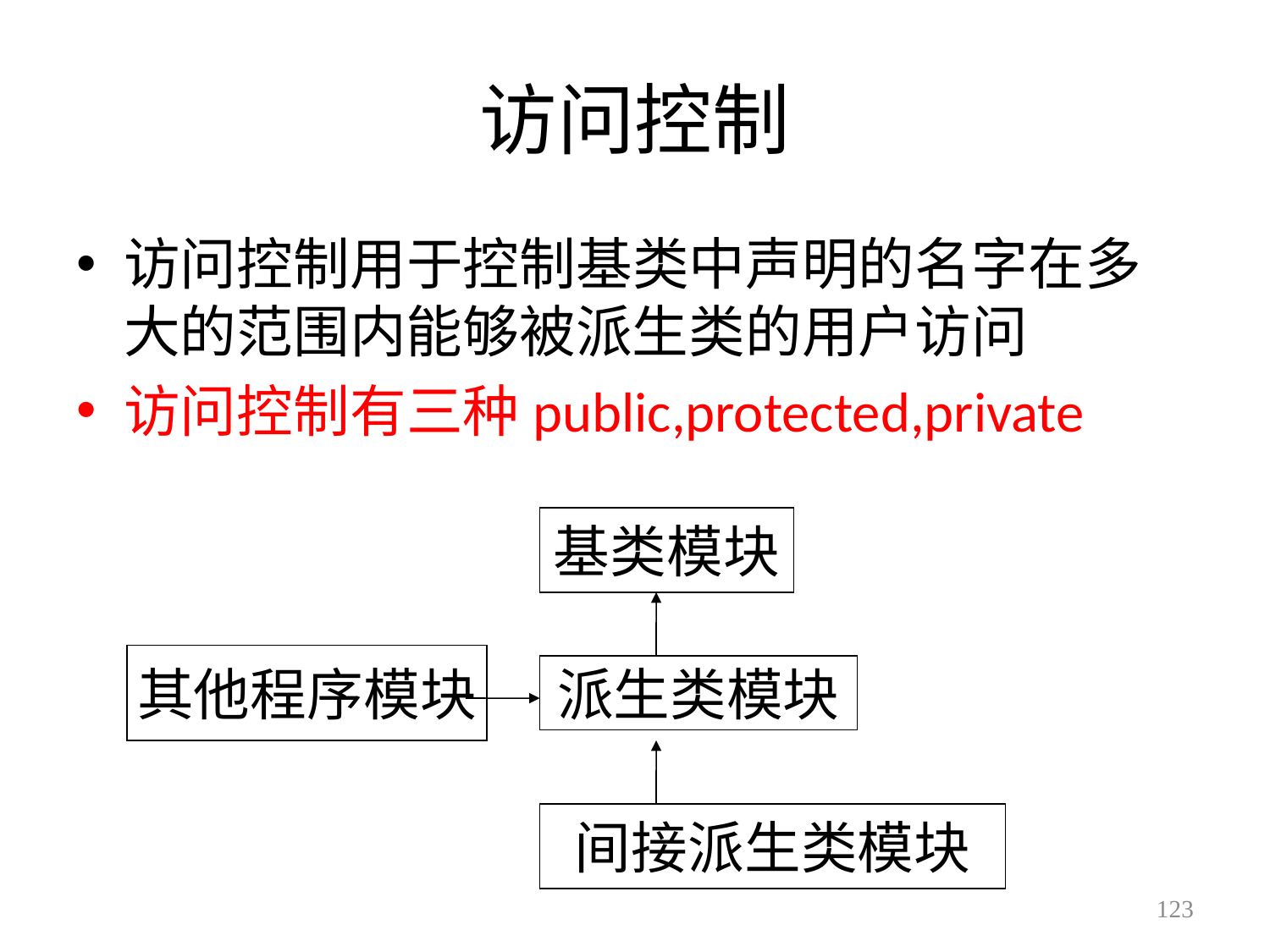

# 访问控制
访问控制用于控制基类中声明的名字在多大的范围内能够被派生类的用户访问
访问控制有三种public,protected,private

基类模块

其他程序模块
派生类模块

间接派生类模块
123